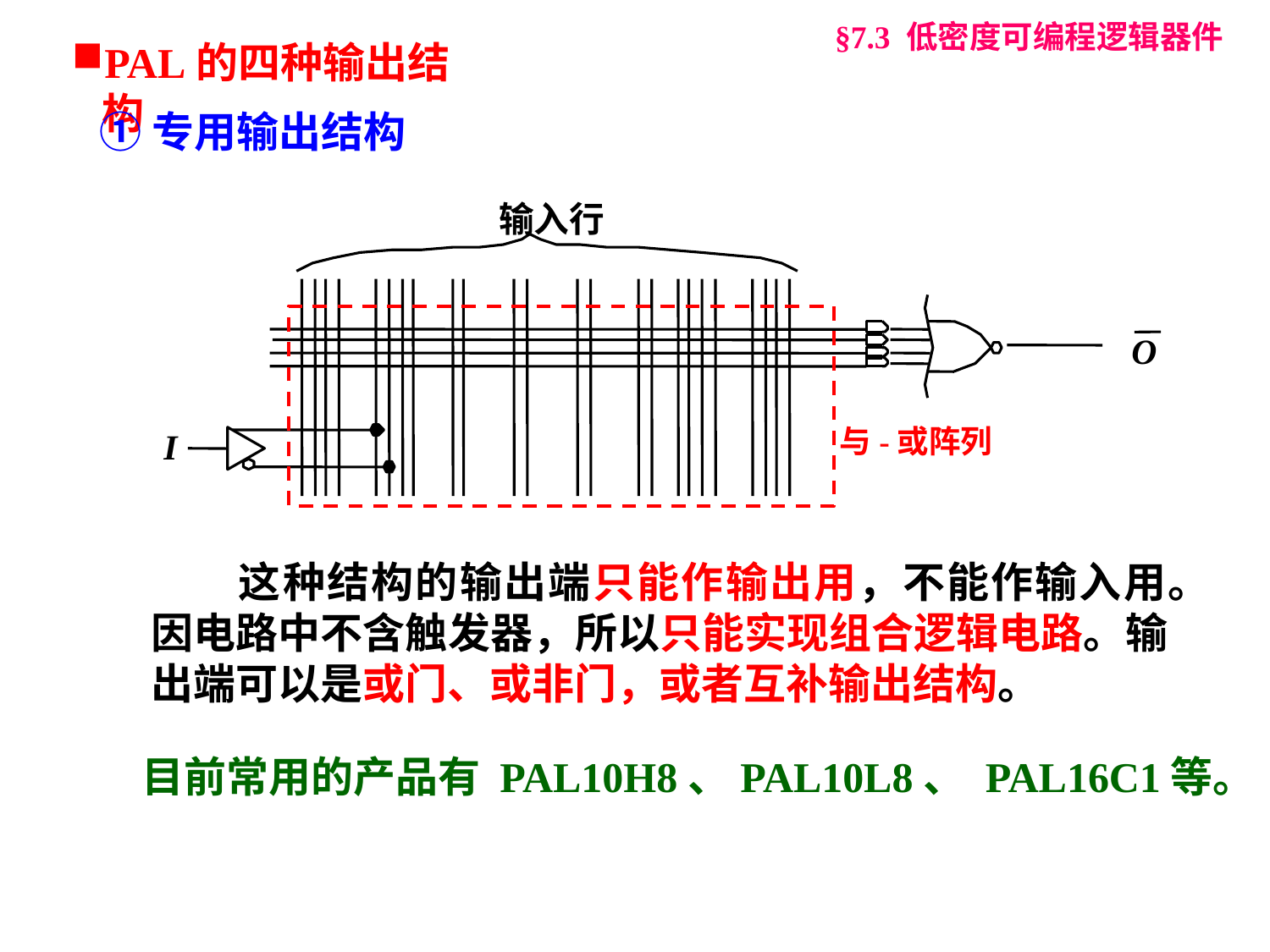

§7.3 低密度可编程逻辑器件
PAL的四种输出结构
①专用输出结构
输入行

O

I

与-或阵列
这种结构的输出端只能作输出用，不能作输入用。因电路中不含触发器，所以只能实现组合逻辑电路。输出端可以是或门、或非门，或者互补输出结构。
目前常用的产品有 PAL10H8、PAL10L8、 PAL16C1等。